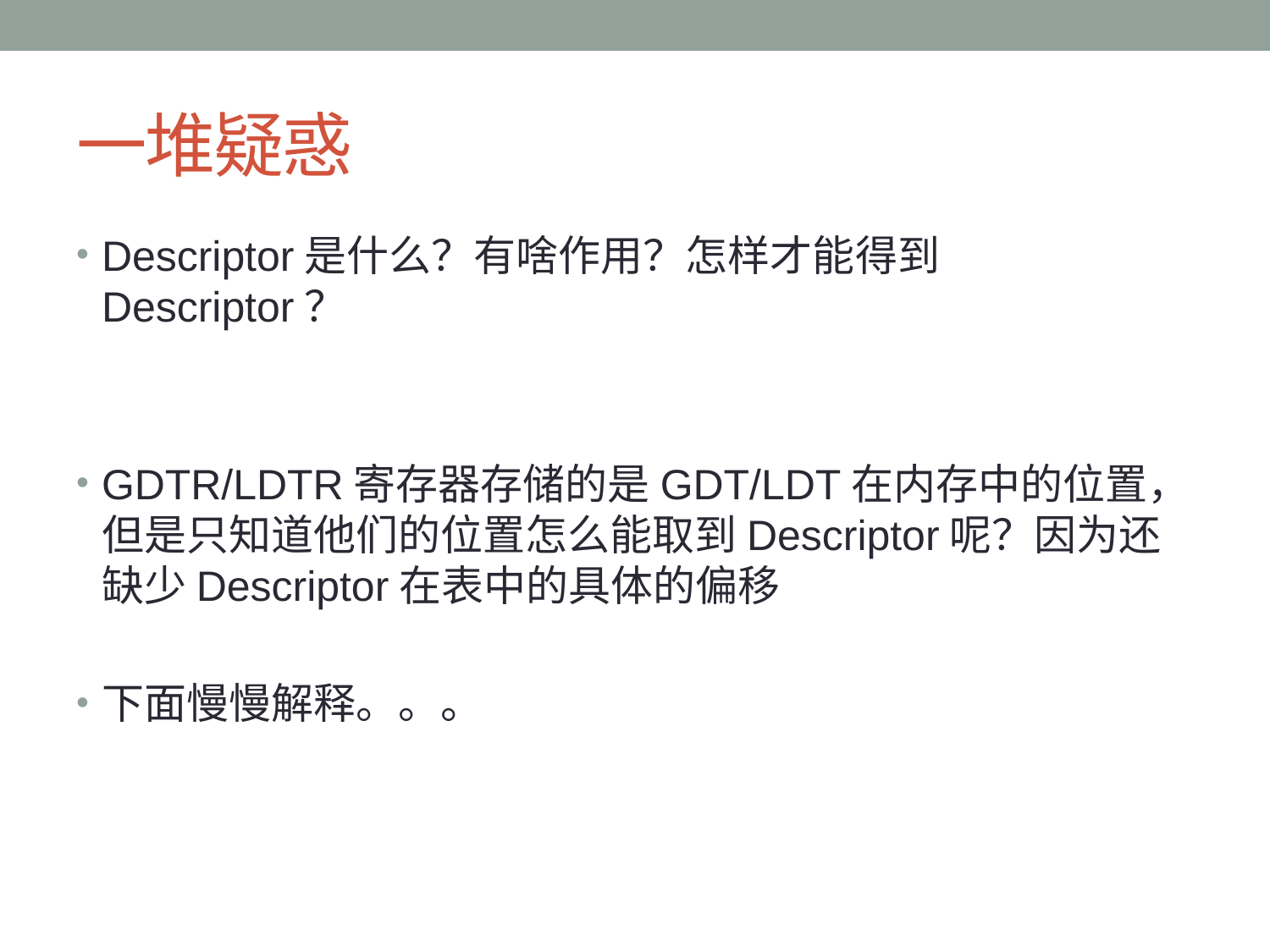

# 一堆疑惑
Descriptor是什么？有啥作用？怎样才能得到Descriptor？

GDTR/LDTR寄存器存储的是GDT/LDT在内存中的位置，但是只知道他们的位置怎么能取到Descriptor呢？因为还缺少Descriptor在表中的具体的偏移

下面慢慢解释。。。